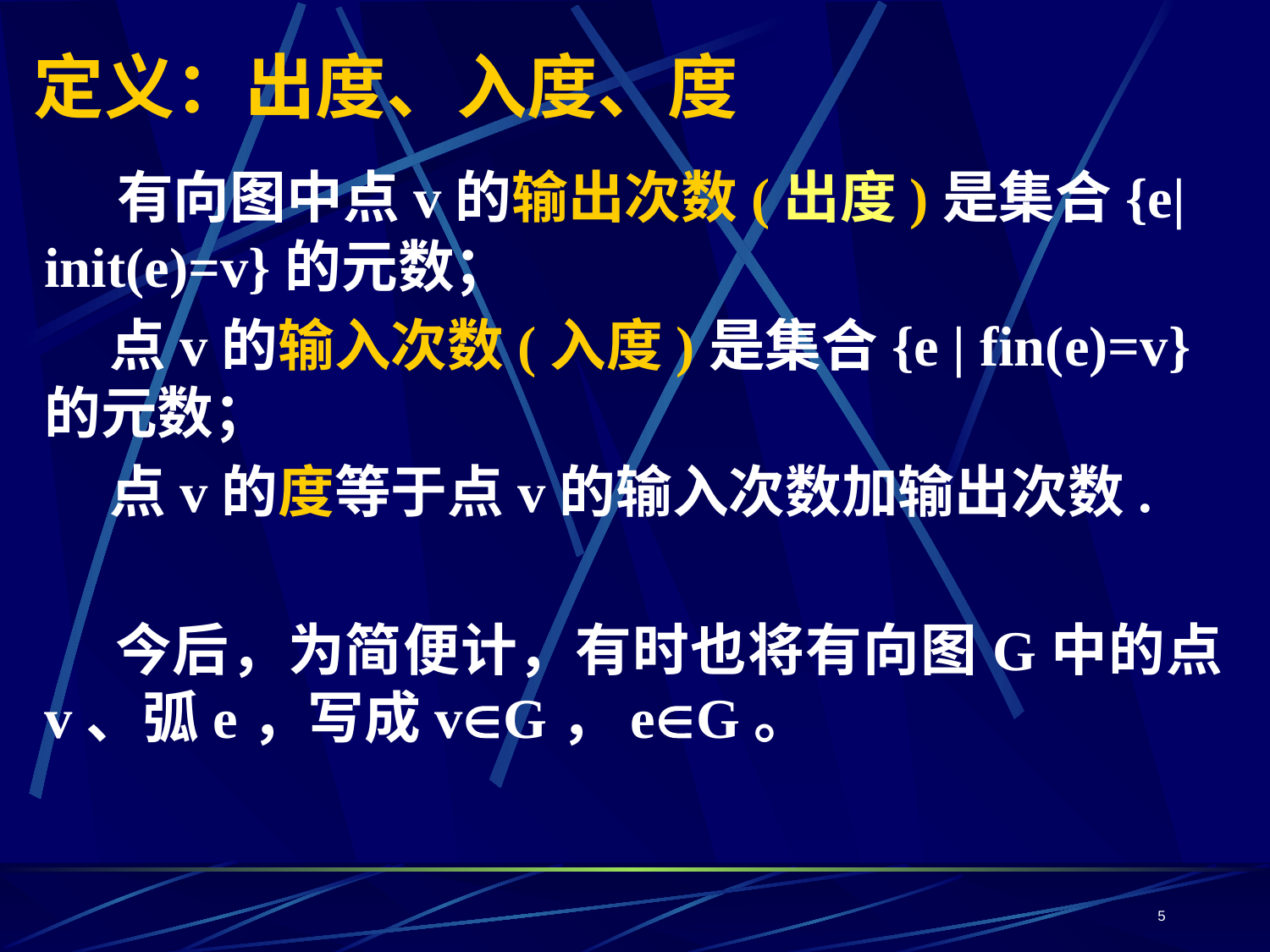

# 定义：出度、入度、度
    有向图中点v的输出次数(出度)是集合{e|init(e)=v}的元数；
    点v的输入次数(入度)是集合{e | fin(e)=v}的元数；
    点v的度等于点v的输入次数加输出次数.

    今后，为简便计，有时也将有向图G中的点v、弧e，写成v∈G，e∈G。
5